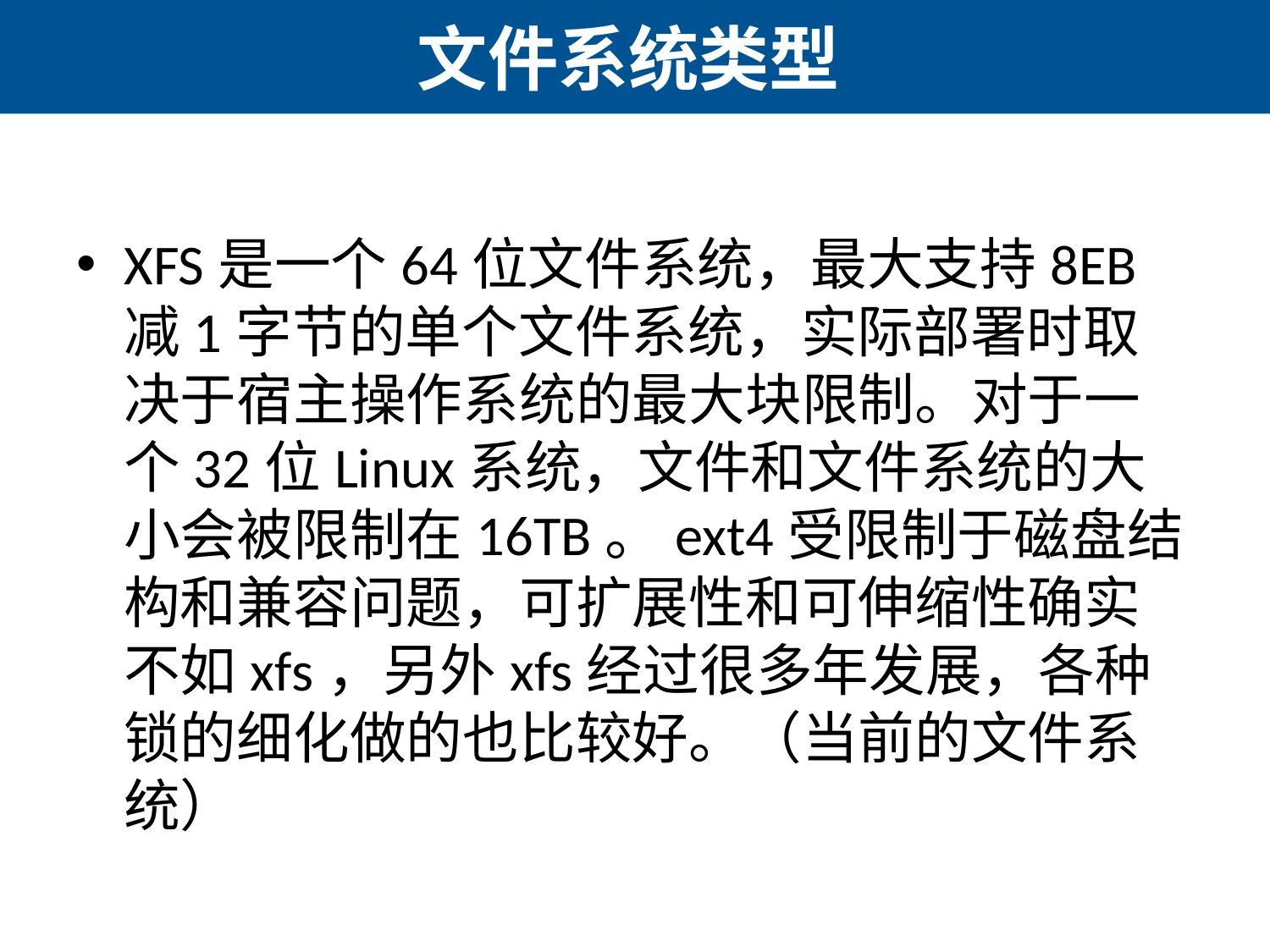

# 文件系统类型
XFS是一个64位文件系统，最大支持8EB减1字节的单个文件系统，实际部署时取决于宿主操作系统的最大块限制。对于一个32位Linux系统，文件和文件系统的大小会被限制在16TB。ext4受限制于磁盘结构和兼容问题，可扩展性和可伸缩性确实不如xfs，另外xfs经过很多年发展，各种锁的细化做的也比较好。（当前的文件系统）